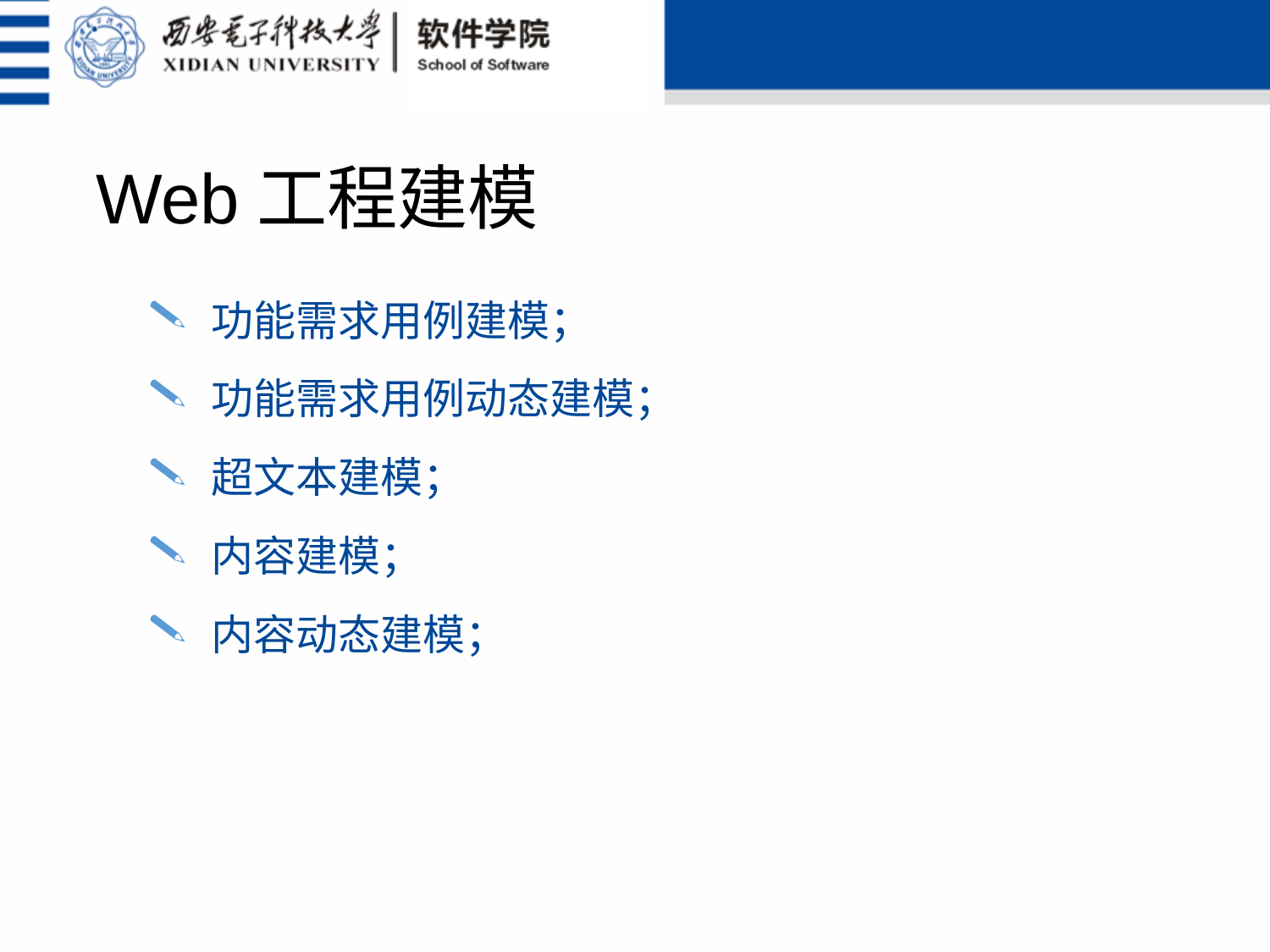

# Web工程建模
功能需求用例建模；
功能需求用例动态建模；
超文本建模；
内容建模；
内容动态建模；